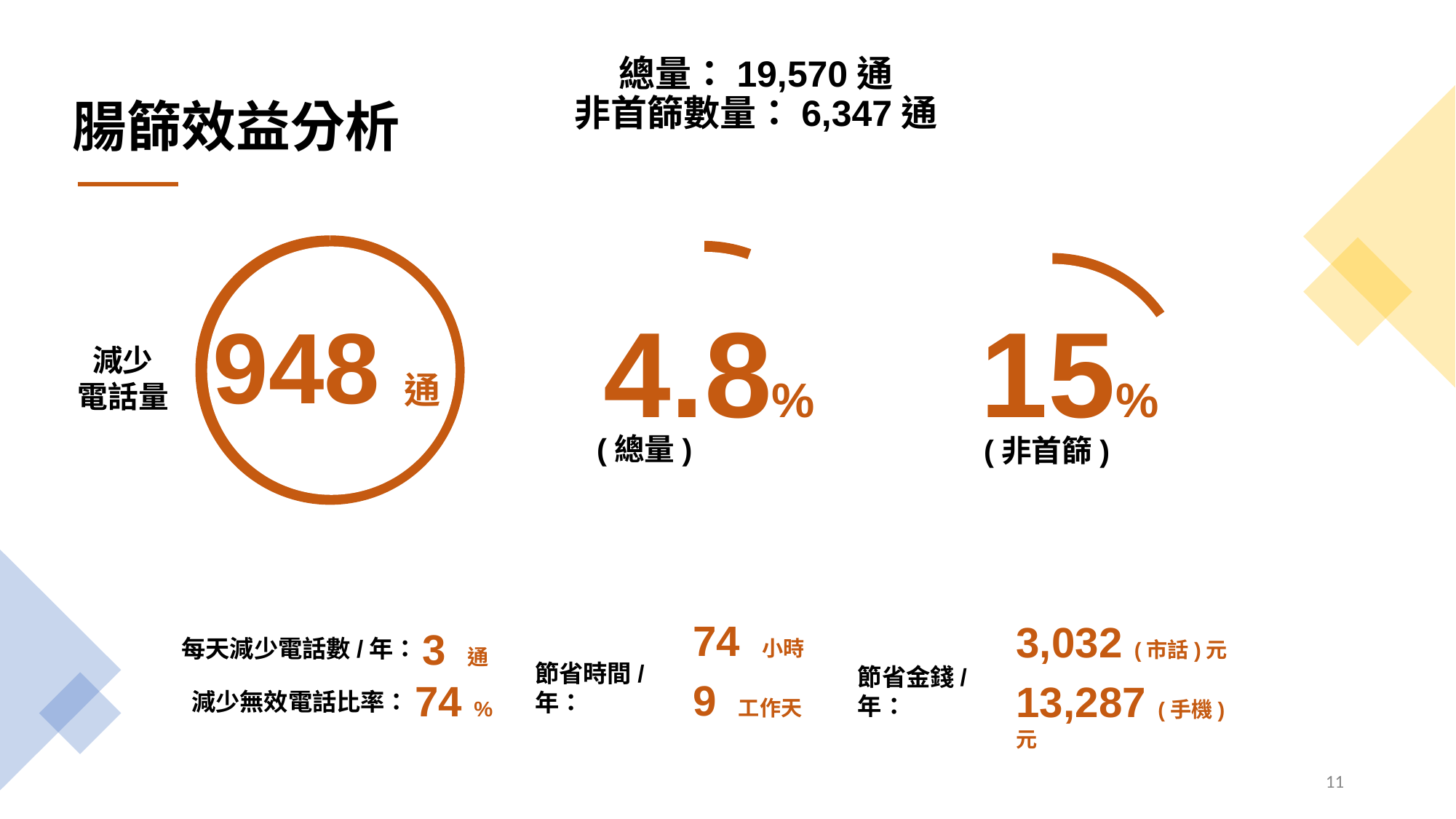

總量：19,570通
非首篩數量：6,347通
腸篩效益分析

4.8%
(總量)
15%
(非首篩)
948通
減少
電話量
74 小時
9 工作天
節省時間/年：

3,032 (市話)元
13,287 (手機)元
節省金錢/年：
3 通
每天減少電話數/年：
74 %
減少無效電話比率：

11